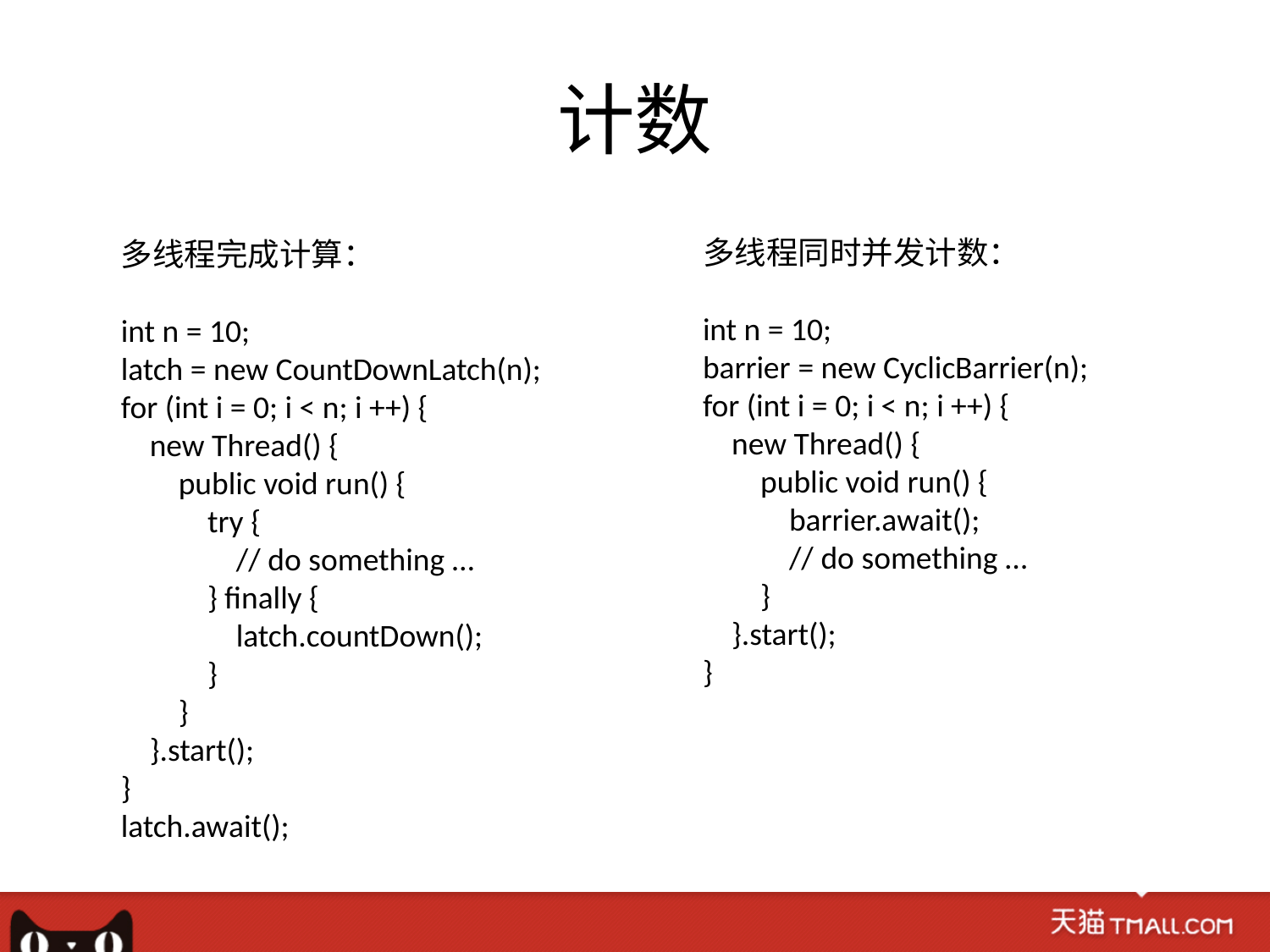

# 计数
多线程同时并发计数：

int n = 10;
barrier = new CyclicBarrier(n);
for (int i = 0; i < n; i ++) {
    new Thread() {
        public void run() {
            barrier.await();
            // do something …
        }
    }.start();
}
多线程完成计算：

int n = 10;
latch = new CountDownLatch(n);
for (int i = 0; i < n; i ++) {
    new Thread() {
        public void run() {
            try {
                // do something …
            } finally {
                latch.countDown();
            }
        }
    }.start();
}
latch.await();